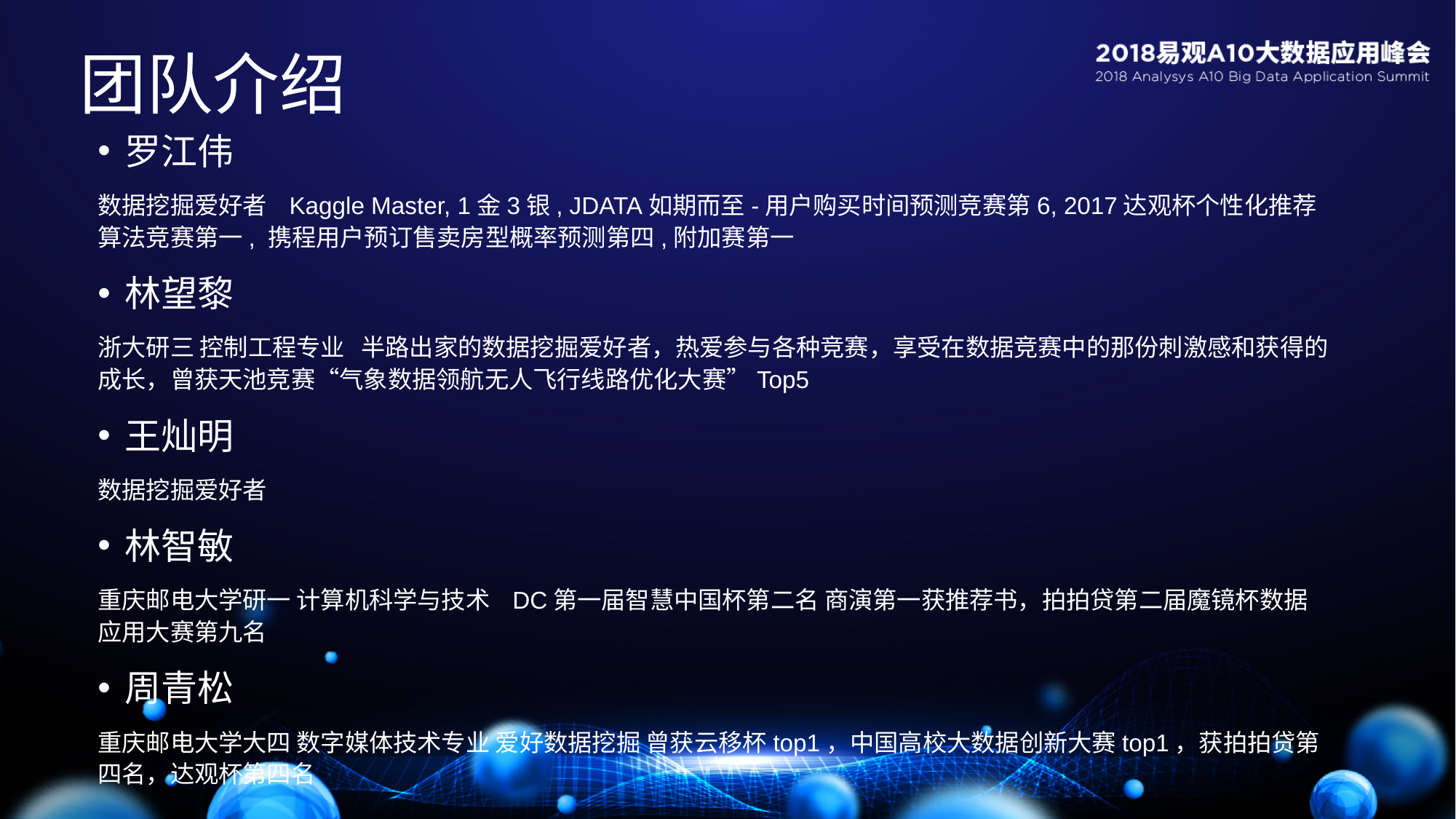

# 团队介绍
罗江伟
数据挖掘爱好者   Kaggle Master, 1金3银, JDATA如期而至-用户购买时间预测竞赛第6, 2017达观杯个性化推荐算法竞赛第一, 携程用户预订售卖房型概率预测第四,附加赛第一
林望黎
浙大研三 控制工程专业   半路出家的数据挖掘爱好者，热爱参与各种竞赛，享受在数据竞赛中的那份刺激感和获得的成长，曾获天池竞赛“气象数据领航无人飞行线路优化大赛”Top5
王灿明
数据挖掘爱好者
林智敏
重庆邮电大学研一 计算机科学与技术   DC第一届智慧中国杯第二名 商演第一获推荐书，拍拍贷第二届魔镜杯数据应用大赛第九名
周青松
重庆邮电大学大四 数字媒体技术专业 爱好数据挖掘 曾获云移杯top1，中国高校大数据创新大赛top1，获拍拍贷第四名，达观杯第四名